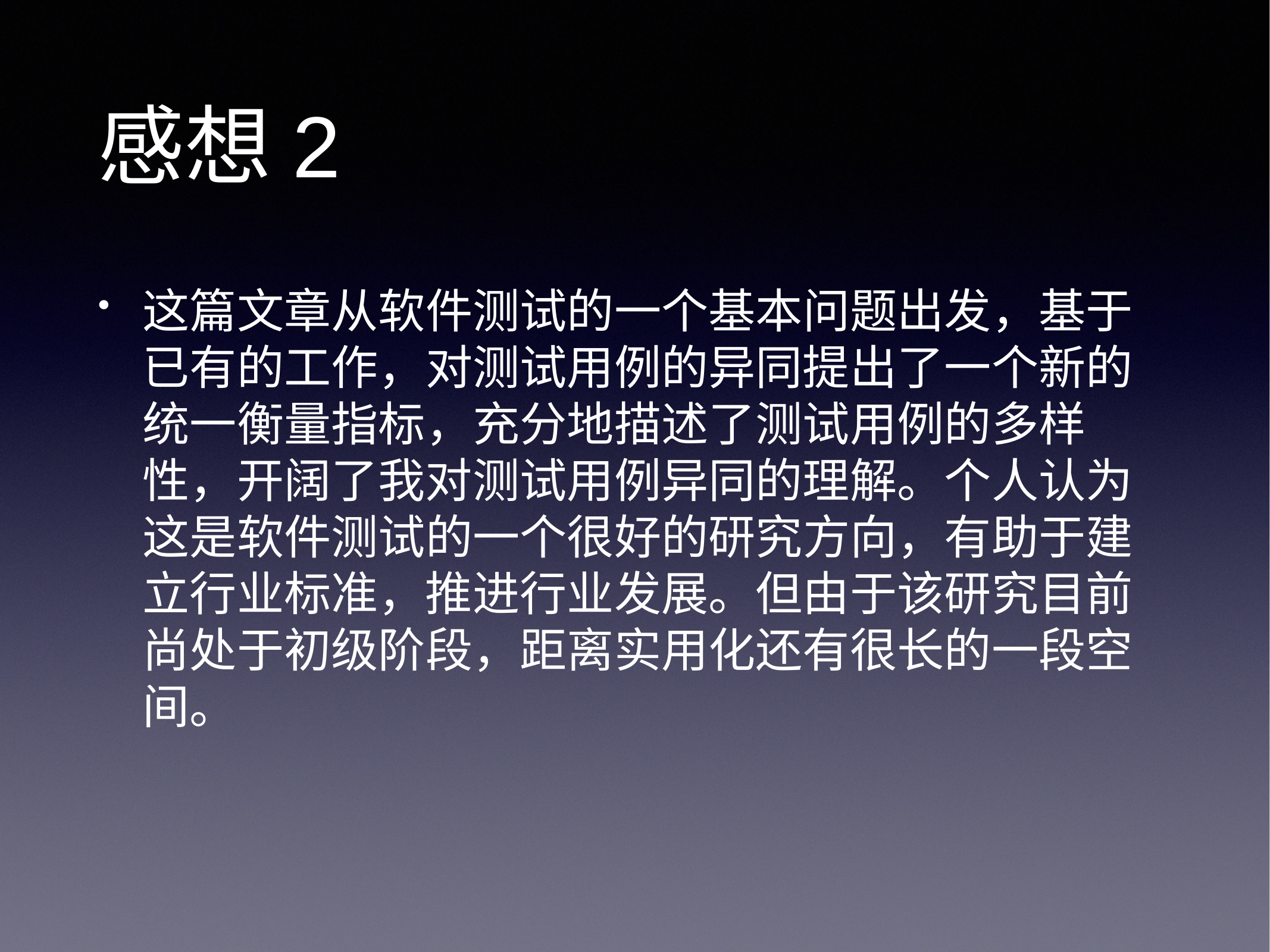

# 感想2
这篇文章从软件测试的一个基本问题出发，基于已有的工作，对测试用例的异同提出了一个新的统一衡量指标，充分地描述了测试用例的多样性，开阔了我对测试用例异同的理解。个人认为这是软件测试的一个很好的研究方向，有助于建立行业标准，推进行业发展。但由于该研究目前尚处于初级阶段，距离实用化还有很长的一段空间。